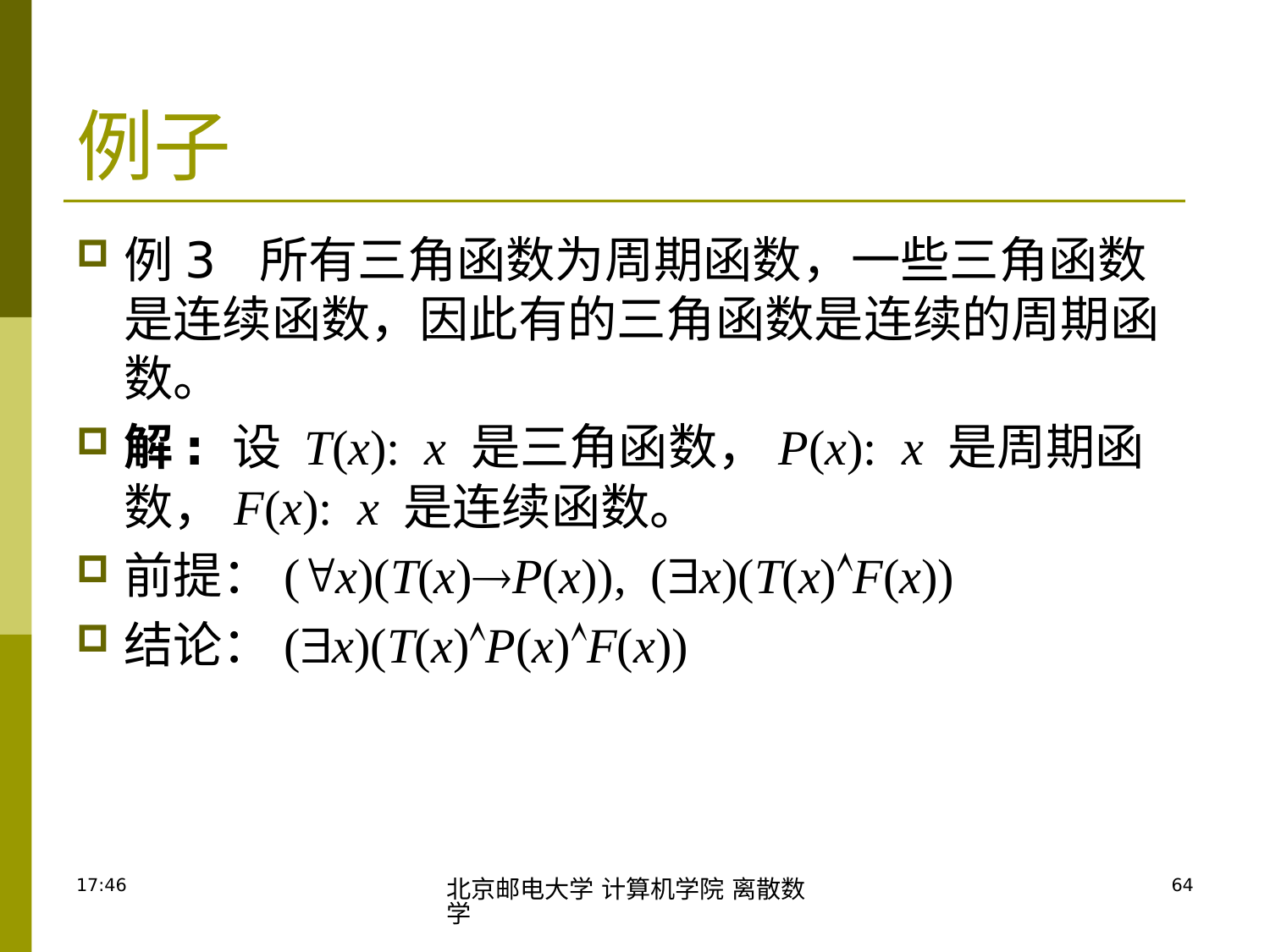

# 例子
例3  所有三角函数为周期函数，一些三角函数是连续函数，因此有的三角函数是连续的周期函数。
解: 设 T(x):  x 是三角函数，P(x):  x 是周期函数，F(x):  x 是连续函数。
前提：(∀x)(T(x)→P(x)),  (∃x)(T(x)∧F(x))
结论：(∃x)(T(x)∧P(x)∧F(x))
17:46
北京邮电大学 计算机学院 离散数学
64